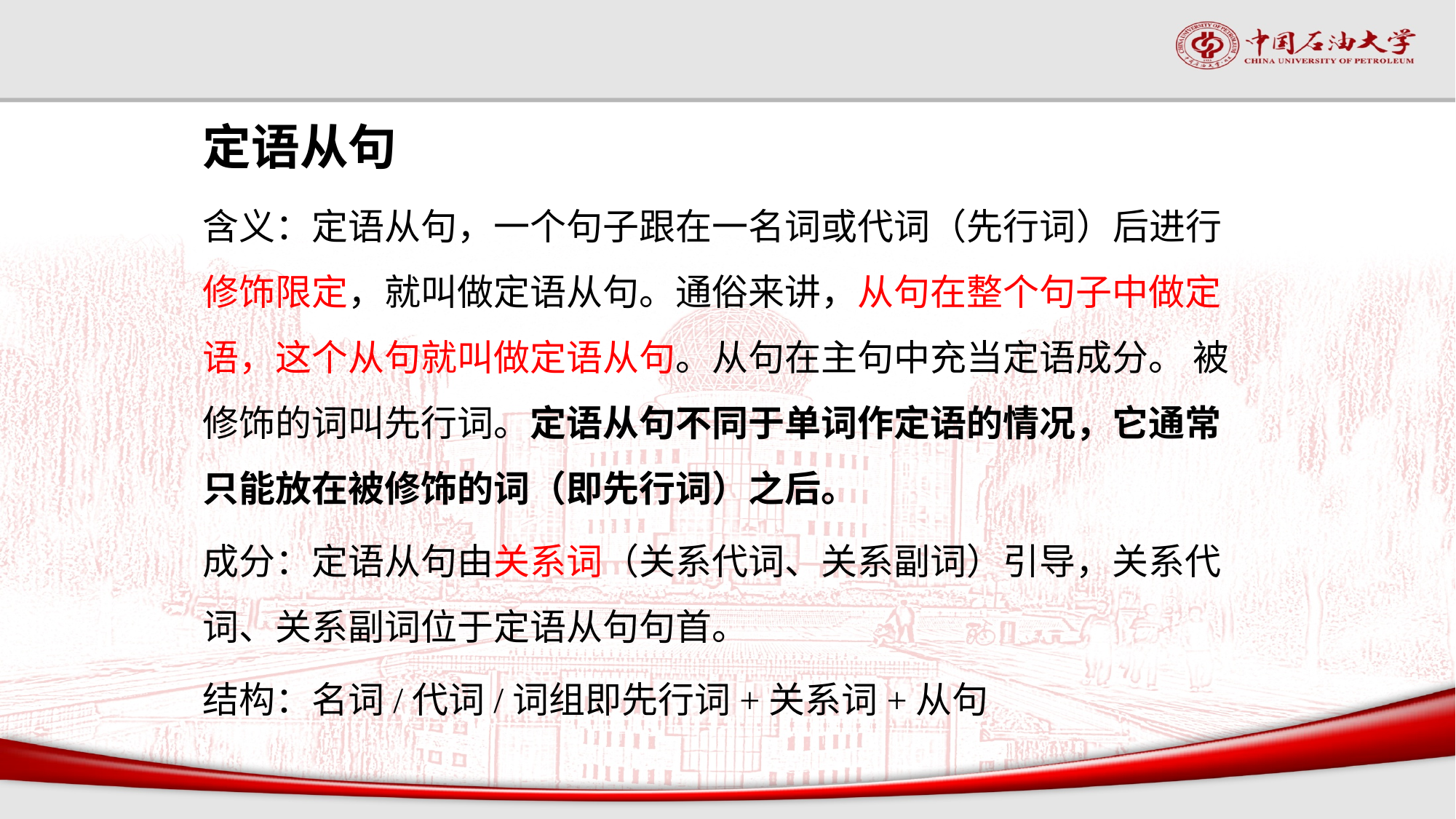

#
定语从句
含义：定语从句，一个句子跟在一名词或代词（先行词）后进行修饰限定，就叫做定语从句。通俗来讲，从句在整个句子中做定语，这个从句就叫做定语从句。从句在主句中充当定语成分。 被修饰的词叫先行词。定语从句不同于单词作定语的情况，它通常只能放在被修饰的词（即先行词）之后。
成分：定语从句由关系词（关系代词、关系副词）引导，关系代词、关系副词位于定语从句句首。
结构：名词/代词/词组即先行词+关系词+从句